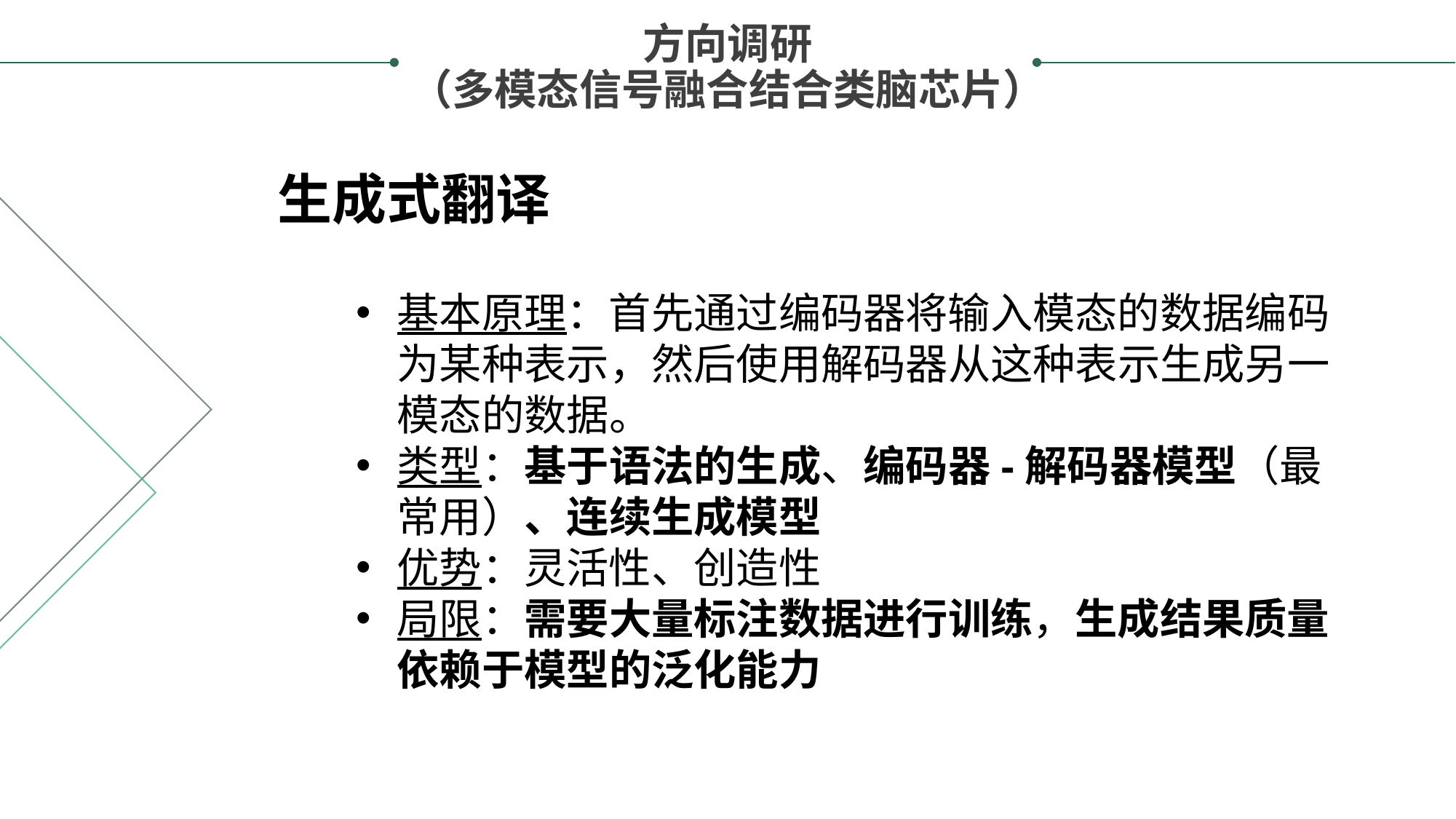

方向调研
（多模态信号融合结合类脑芯片）
生成式翻译

基本原理：首先通过编码器将输入模态的数据编码为某种表示，然后使用解码器从这种表示生成另一模态的数据。
类型：基于语法的生成、编码器-解码器模型（最常用）、连续生成模型
优势：灵活性、创造性
局限：需要大量标注数据进行训练，生成结果质量依赖于模型的泛化能力